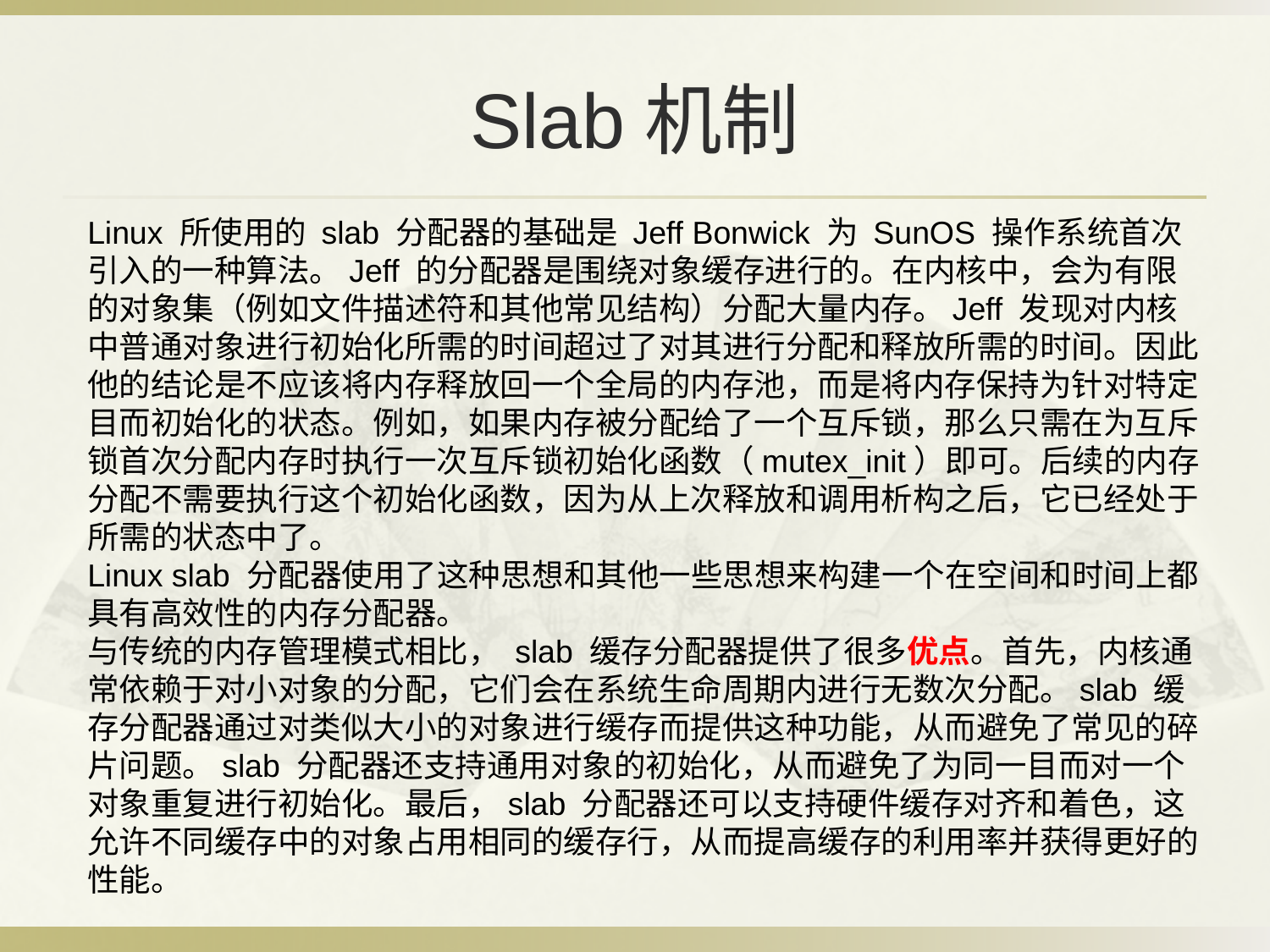

BBAAD9C20180234D78810CEA56E0B6D0E2B9B20918E83B70A6D98F34B1082BBC3B4CB53861613B0222C92008C846A8EC6DF921DA91D02BB11B4DC25E387E20DC24F5093D372C66F764BF29976F2244E727F1E0367CA8D314A8D6A1982F006CC8D8F62991BE0
# Slab机制
Linux 所使用的 slab 分配器的基础是 Jeff Bonwick 为 SunOS 操作系统首次引入的一种算法。Jeff 的分配器是围绕对象缓存进行的。在内核中，会为有限的对象集（例如文件描述符和其他常见结构）分配大量内存。Jeff 发现对内核中普通对象进行初始化所需的时间超过了对其进行分配和释放所需的时间。因此他的结论是不应该将内存释放回一个全局的内存池，而是将内存保持为针对特定目而初始化的状态。例如，如果内存被分配给了一个互斥锁，那么只需在为互斥锁首次分配内存时执行一次互斥锁初始化函数（mutex_init）即可。后续的内存分配不需要执行这个初始化函数，因为从上次释放和调用析构之后，它已经处于所需的状态中了。
Linux slab 分配器使用了这种思想和其他一些思想来构建一个在空间和时间上都具有高效性的内存分配器。
与传统的内存管理模式相比， slab 缓存分配器提供了很多优点。首先，内核通常依赖于对小对象的分配，它们会在系统生命周期内进行无数次分配。slab 缓存分配器通过对类似大小的对象进行缓存而提供这种功能，从而避免了常见的碎片问题。slab 分配器还支持通用对象的初始化，从而避免了为同一目而对一个对象重复进行初始化。最后，slab 分配器还可以支持硬件缓存对齐和着色，这允许不同缓存中的对象占用相同的缓存行，从而提高缓存的利用率并获得更好的性能。